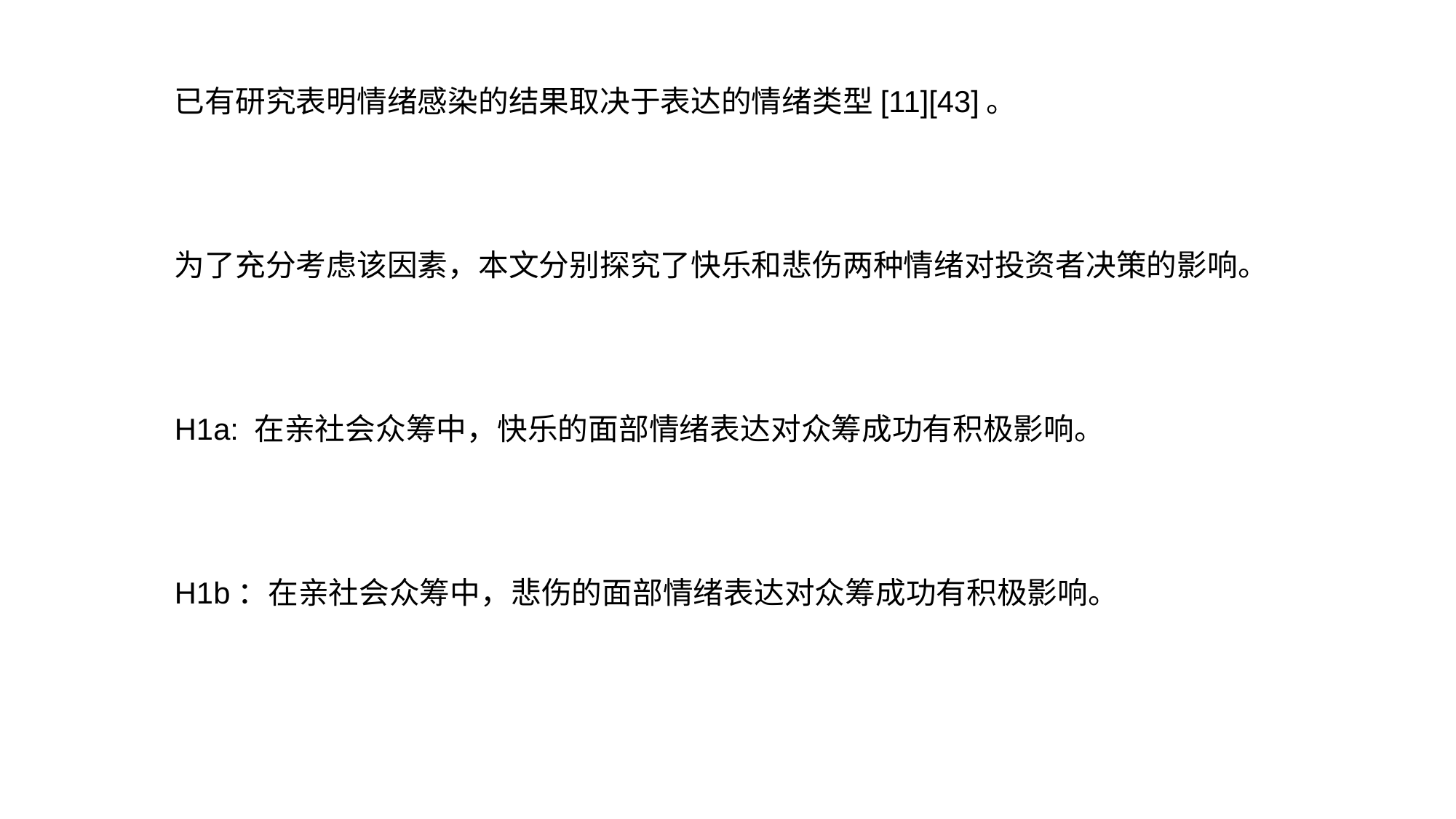

已有研究表明情绪感染的结果取决于表达的情绪类型[11][43]。

为了充分考虑该因素，本文分别探究了快乐和悲伤两种情绪对投资者决策的影响。
H1a: 在亲社会众筹中，快乐的面部情绪表达对众筹成功有积极影响。
H1b：在亲社会众筹中，悲伤的面部情绪表达对众筹成功有积极影响。